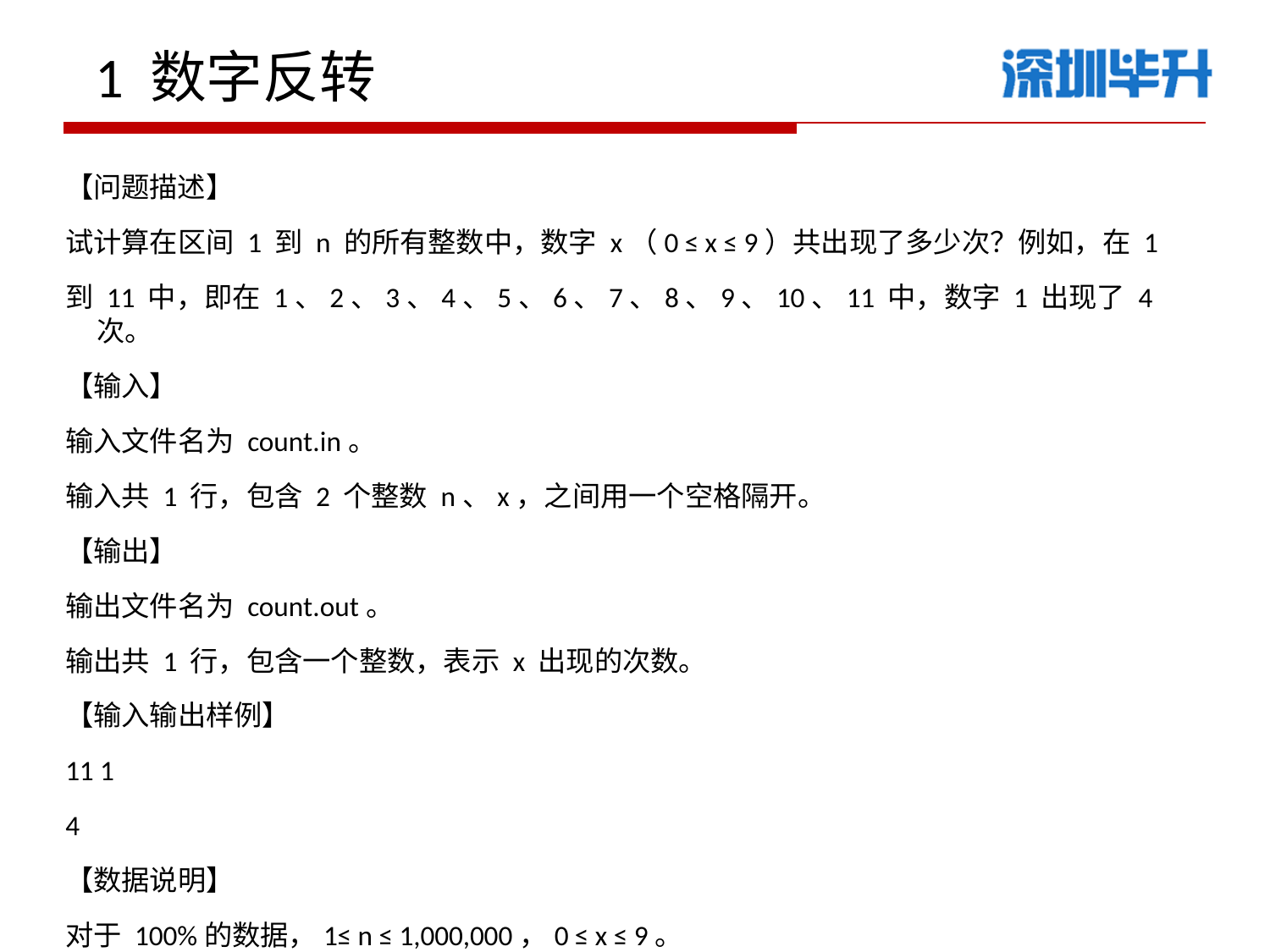

1 数字反转
【问题描述】
试计算在区间 1 到 n 的所有整数中，数字 x（0 ≤ x ≤ 9）共出现了多少次？例如，在 1
到 11 中，即在 1、2、3、4、5、6、7、8、9、10、11 中，数字 1 出现了 4 次。
【输入】
输入文件名为 count.in。
输入共 1 行，包含 2 个整数 n、x，之间用一个空格隔开。
【输出】
输出文件名为 count.out。
输出共 1 行，包含一个整数，表示 x 出现的次数。
【输入输出样例】
11 1
4
【数据说明】
对于 100%的数据，1≤ n ≤ 1,000,000，0 ≤ x ≤ 9。